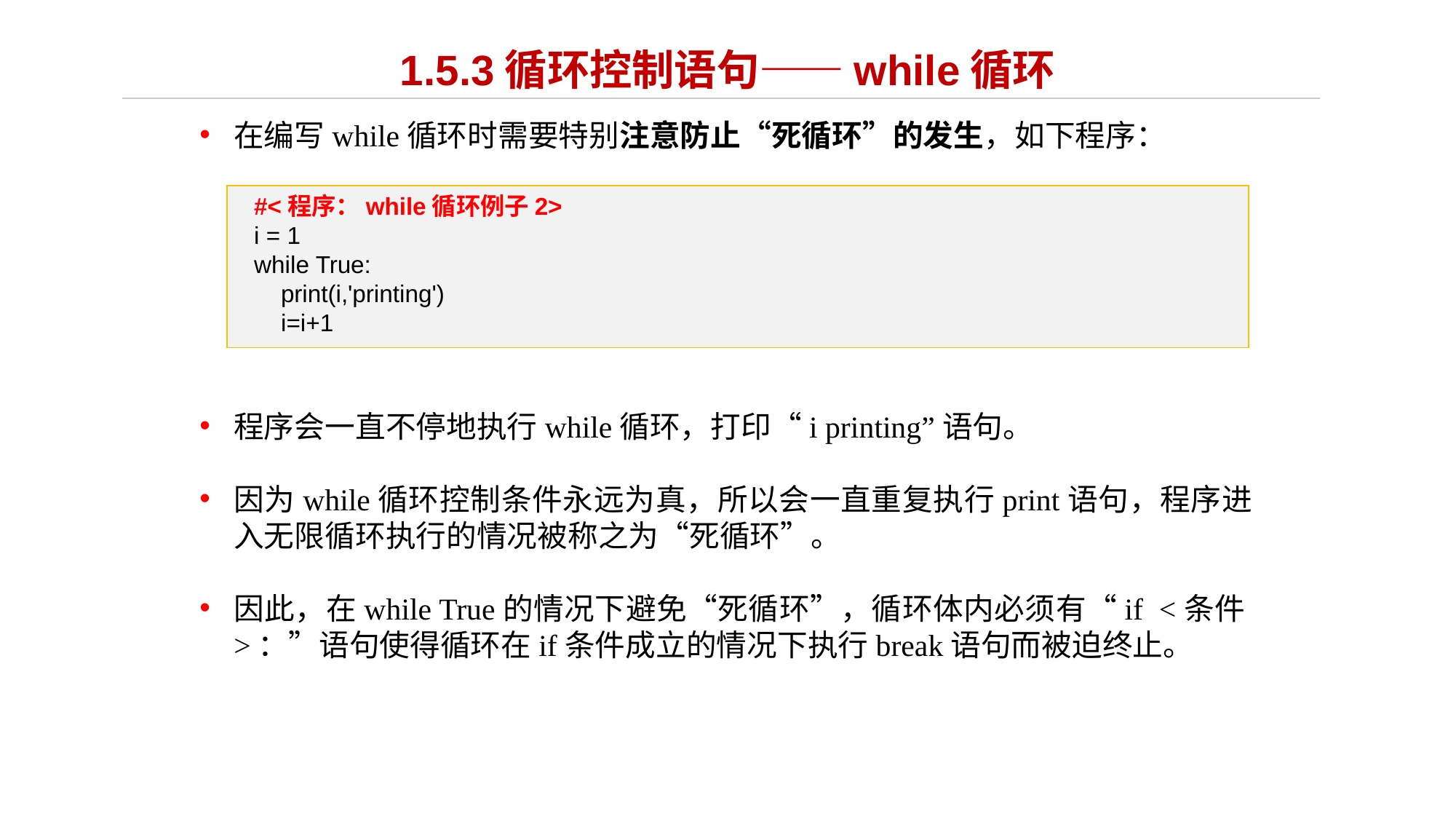

# 1.5.3循环控制语句——while循环
在编写while循环时需要特别注意防止“死循环”的发生，如下程序：

程序会一直不停地执行while循环，打印“i printing”语句。

因为while循环控制条件永远为真，所以会一直重复执行print语句，程序进入无限循环执行的情况被称之为“死循环”。

因此，在while True的情况下避免“死循环”，循环体内必须有“if  <条件>：”语句使得循环在if条件成立的情况下执行break语句而被迫终止。

#<程序：while循环例子2>
i = 1
while True:
    print(i,'printing')
    i=i+1